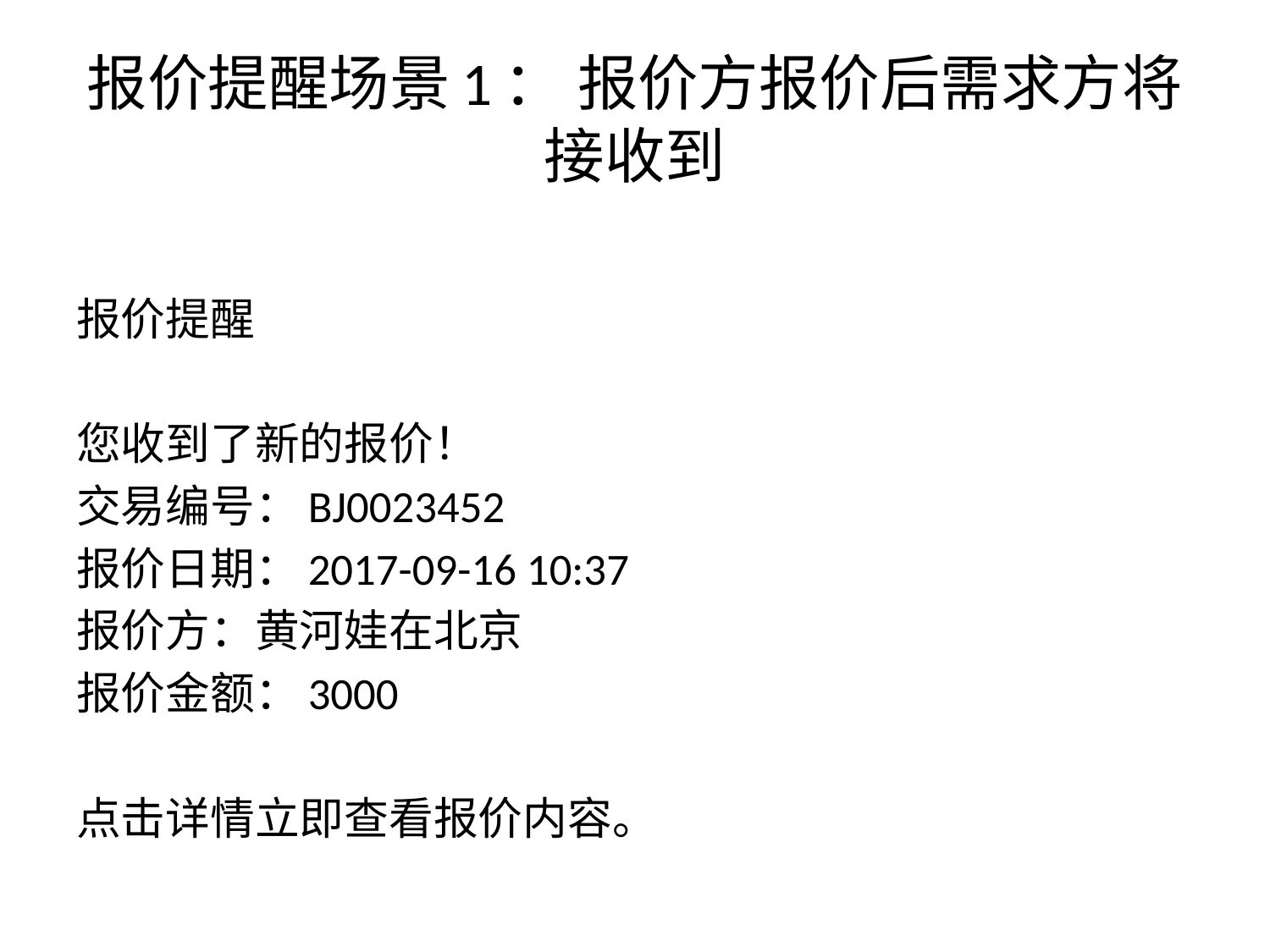

# 报价提醒场景1： 报价方报价后需求方将接收到

报价提醒

您收到了新的报价！
交易编号：BJ0023452
报价日期：2017-09-16 10:37
报价方：黄河娃在北京
报价金额：3000

点击详情立即查看报价内容。